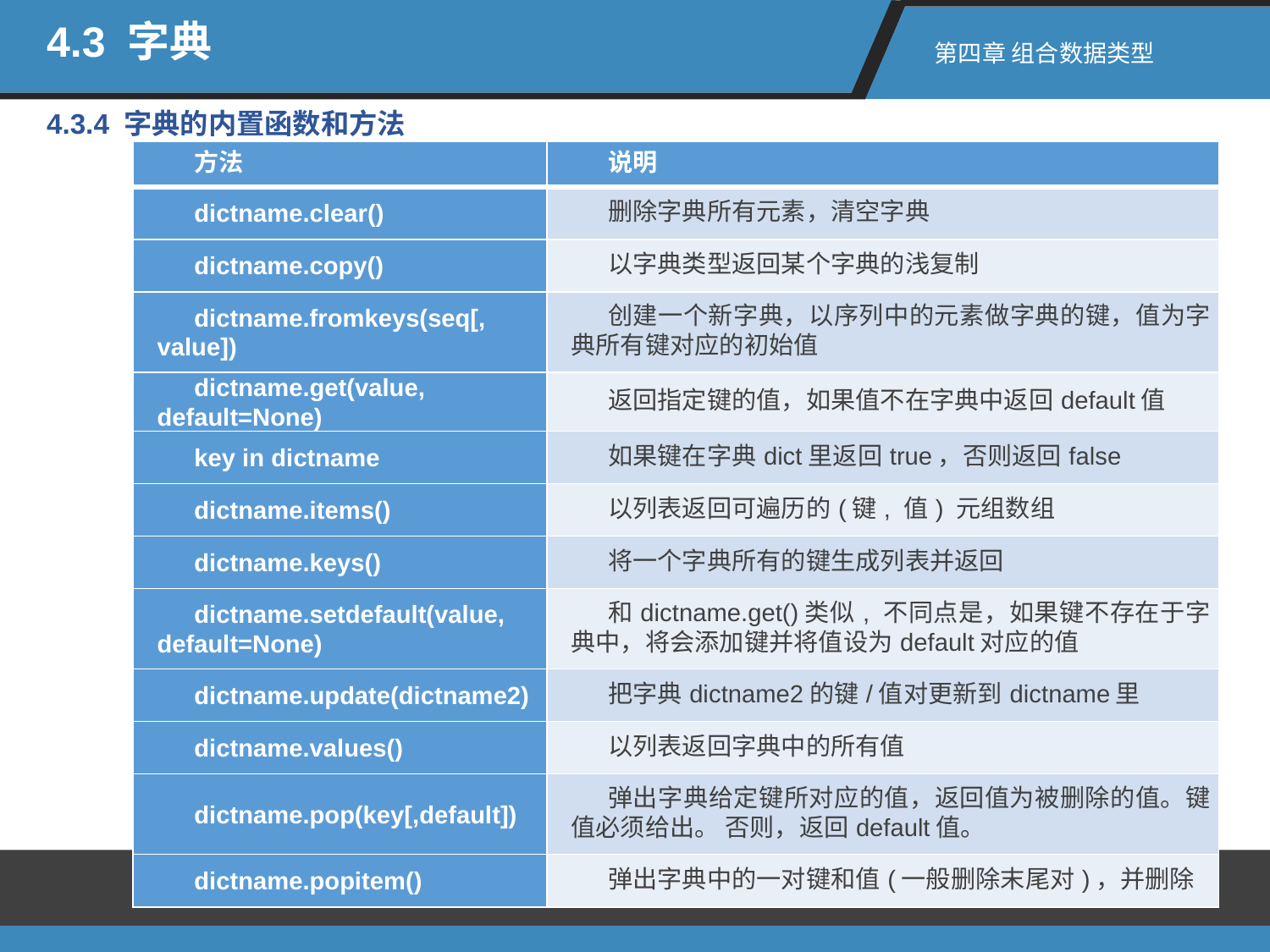

4.3 字典
第四章 组合数据类型
4.3.4 字典的内置函数和方法
| 方法 | 说明 |
| --- | --- |
| dictname.clear() | 删除字典所有元素，清空字典 |
| dictname.copy() | 以字典类型返回某个字典的浅复制 |
| dictname.fromkeys(seq[, value]) | 创建一个新字典，以序列中的元素做字典的键，值为字典所有键对应的初始值 |
| dictname.get(value, default=None) | 返回指定键的值，如果值不在字典中返回default值 |
| key in dictname | 如果键在字典dict里返回true，否则返回false |
| dictname.items() | 以列表返回可遍历的(键, 值) 元组数组 |
| dictname.keys() | 将一个字典所有的键生成列表并返回 |
| dictname.setdefault(value, default=None) | 和dictname.get()类似, 不同点是，如果键不存在于字典中，将会添加键并将值设为default对应的值 |
| dictname.update(dictname2) | 把字典dictname2的键/值对更新到dictname里 |
| dictname.values() | 以列表返回字典中的所有值 |
| dictname.pop(key[,default]) | 弹出字典给定键所对应的值，返回值为被删除的值。键值必须给出。 否则，返回default值。 |
| dictname.popitem() | 弹出字典中的一对键和值(一般删除末尾对)，并删除 |